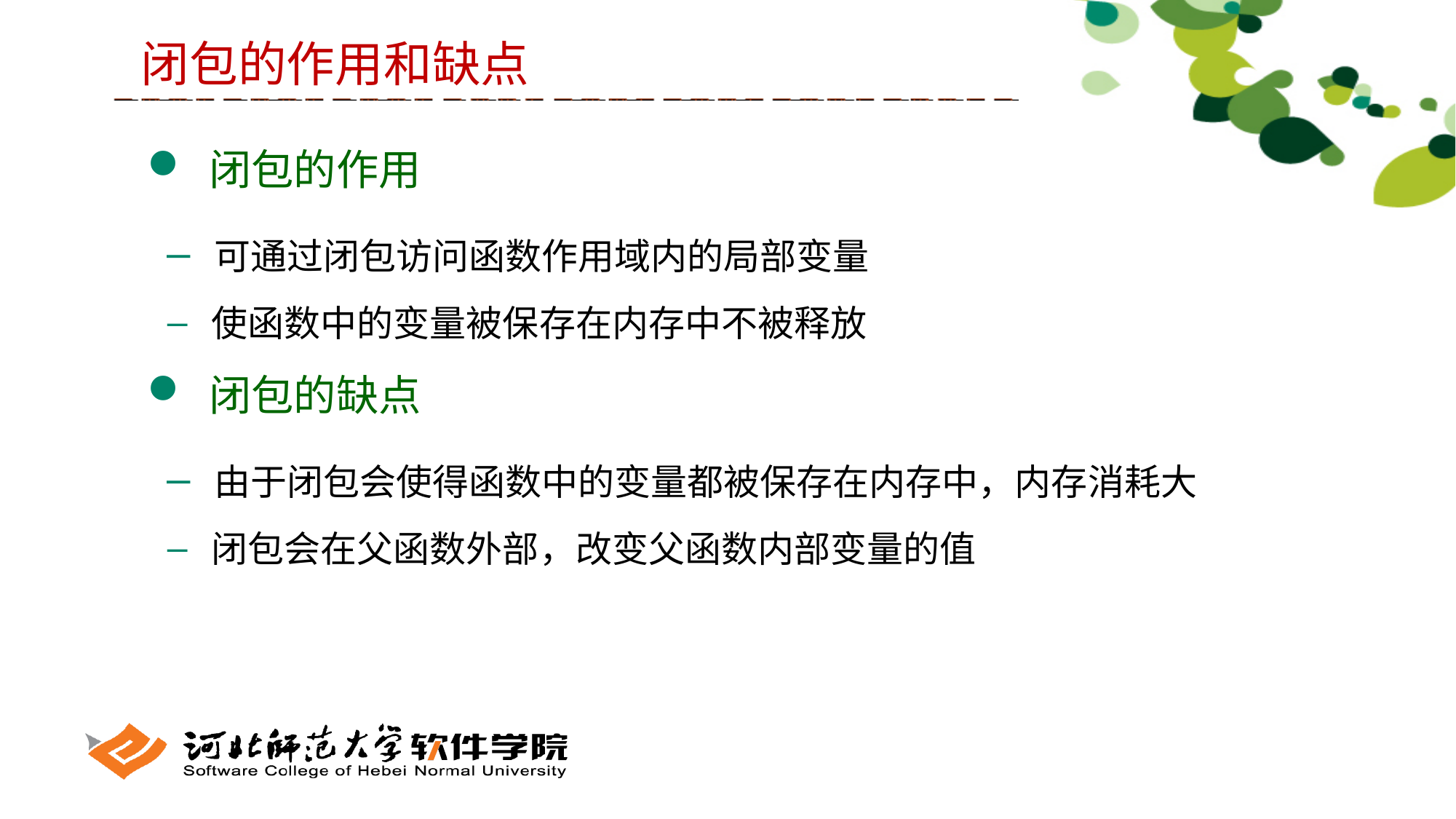

闭包的作用和缺点
 闭包的作用
 可通过闭包访问函数作用域内的局部变量
 使函数中的变量被保存在内存中不被释放
 闭包的缺点
 由于闭包会使得函数中的变量都被保存在内存中，内存消耗大
 闭包会在父函数外部，改变父函数内部变量的值